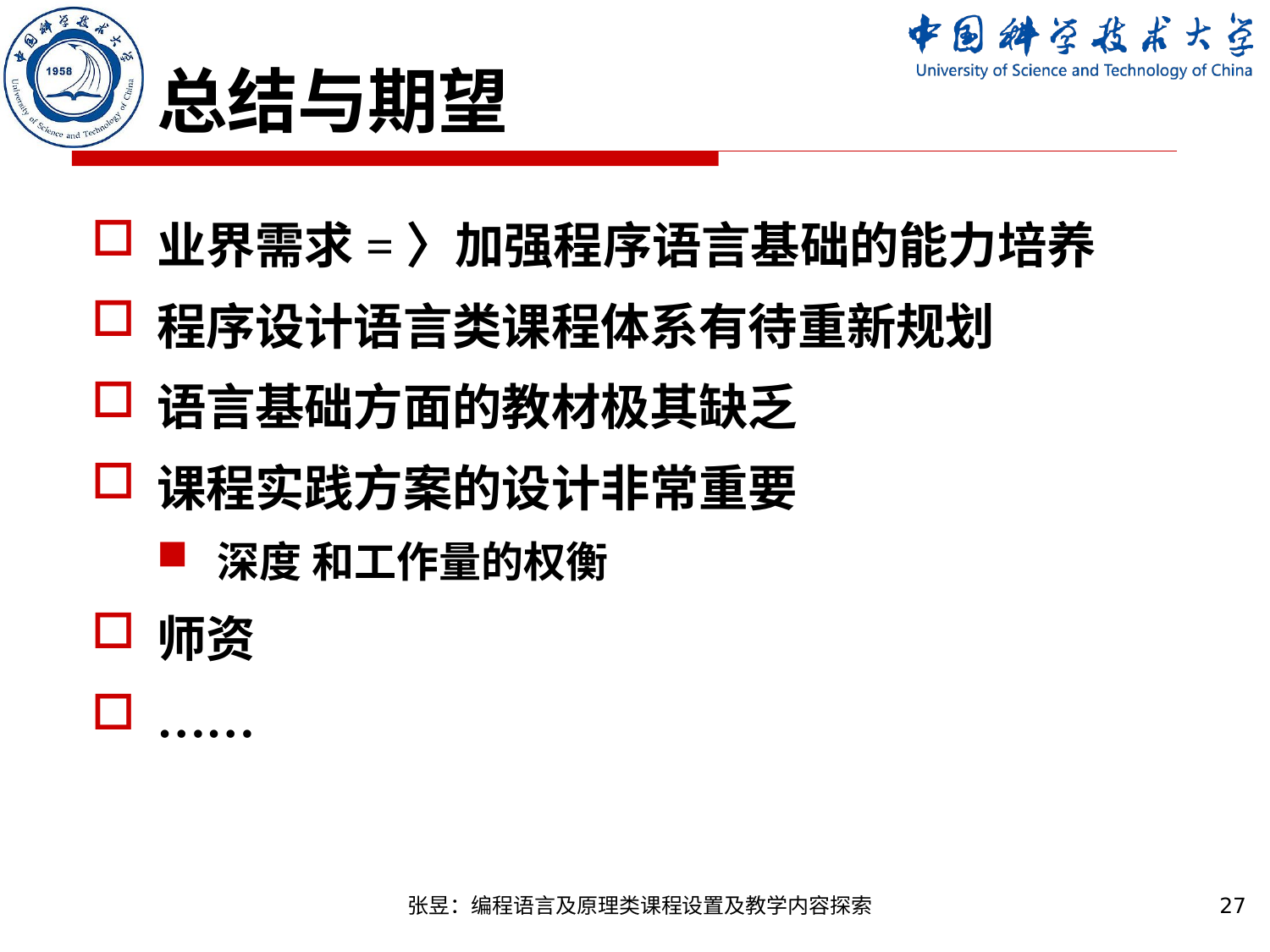

# 总结与期望
业界需求=〉加强程序语言基础的能力培养
程序设计语言类课程体系有待重新规划
语言基础方面的教材极其缺乏
课程实践方案的设计非常重要
深度 和工作量的权衡
师资
……
张昱：编程语言及原理类课程设置及教学内容探索
27